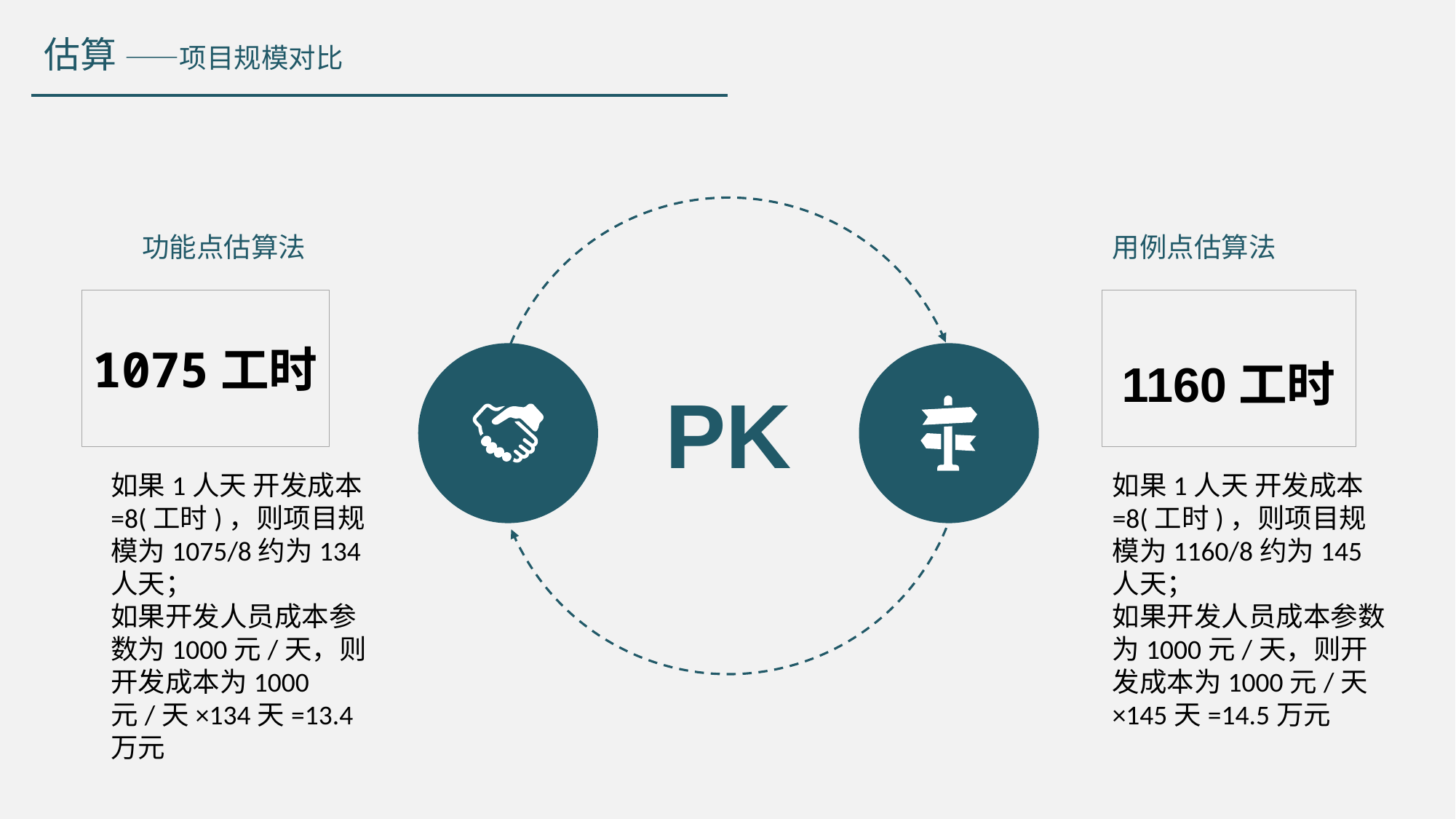

估算 ——项目规模对比

PK

用例点估算法
功能点估算法

1075工时

1160工时
如果1人天 开发成本=8(工时)，则项目规模为1075/8约为134人天；
如果开发人员成本参数为1000元/天，则开发成本为1000元/天×134天=13.4万元
如果1人天 开发成本=8(工时)，则项目规模为1160/8约为145人天；
如果开发人员成本参数为1000元/天，则开发成本为1000元/天×145天=14.5万元